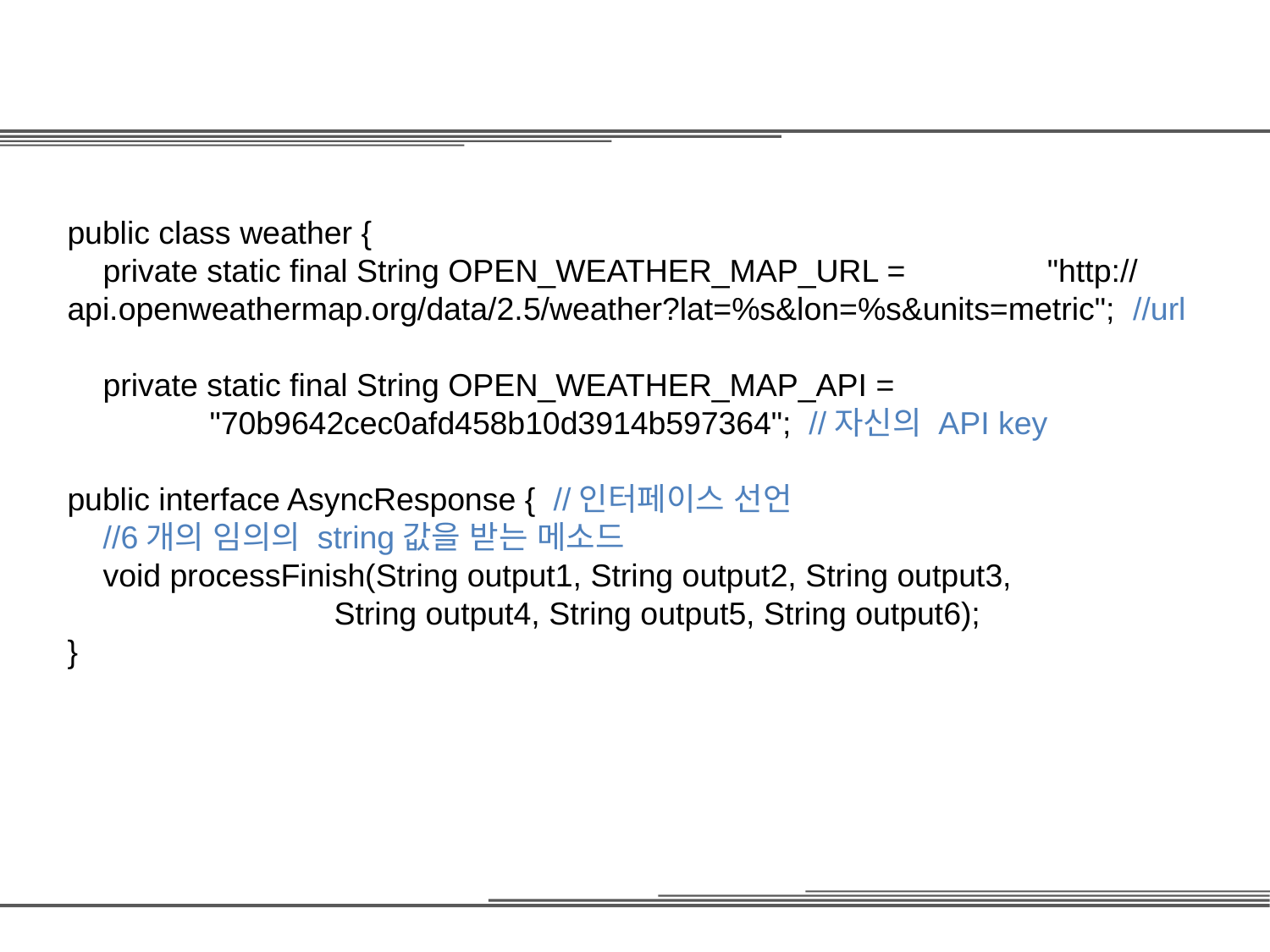

public class weather {
    private static final String OPEN_WEATHER_MAP_URL =                "http://api.openweathermap.org/data/2.5/weather?lat=%s&lon=%s&units=metric";  //url

    private static final String OPEN_WEATHER_MAP_API =
                "70b9642cec0afd458b10d3914b597364";  //자신의 API key

public interface AsyncResponse {  //인터페이스 선언
    //6개의 임의의 string값을 받는 메소드
    void processFinish(String output1, String output2, String output3,
                              String output4, String output5, String output6);
}